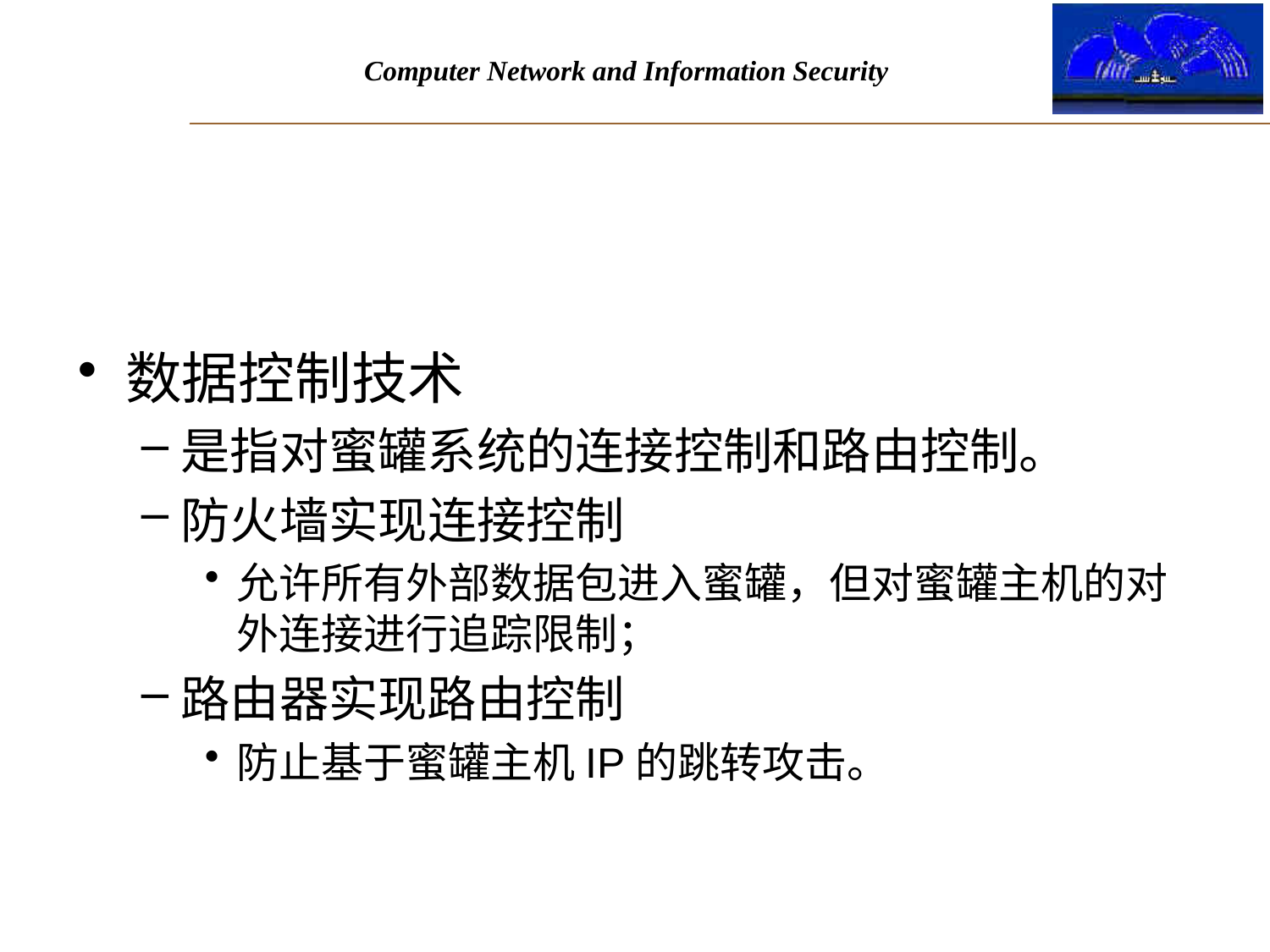

#
数据控制技术
是指对蜜罐系统的连接控制和路由控制。
防火墙实现连接控制
允许所有外部数据包进入蜜罐，但对蜜罐主机的对外连接进行追踪限制；
路由器实现路由控制
防止基于蜜罐主机IP的跳转攻击。